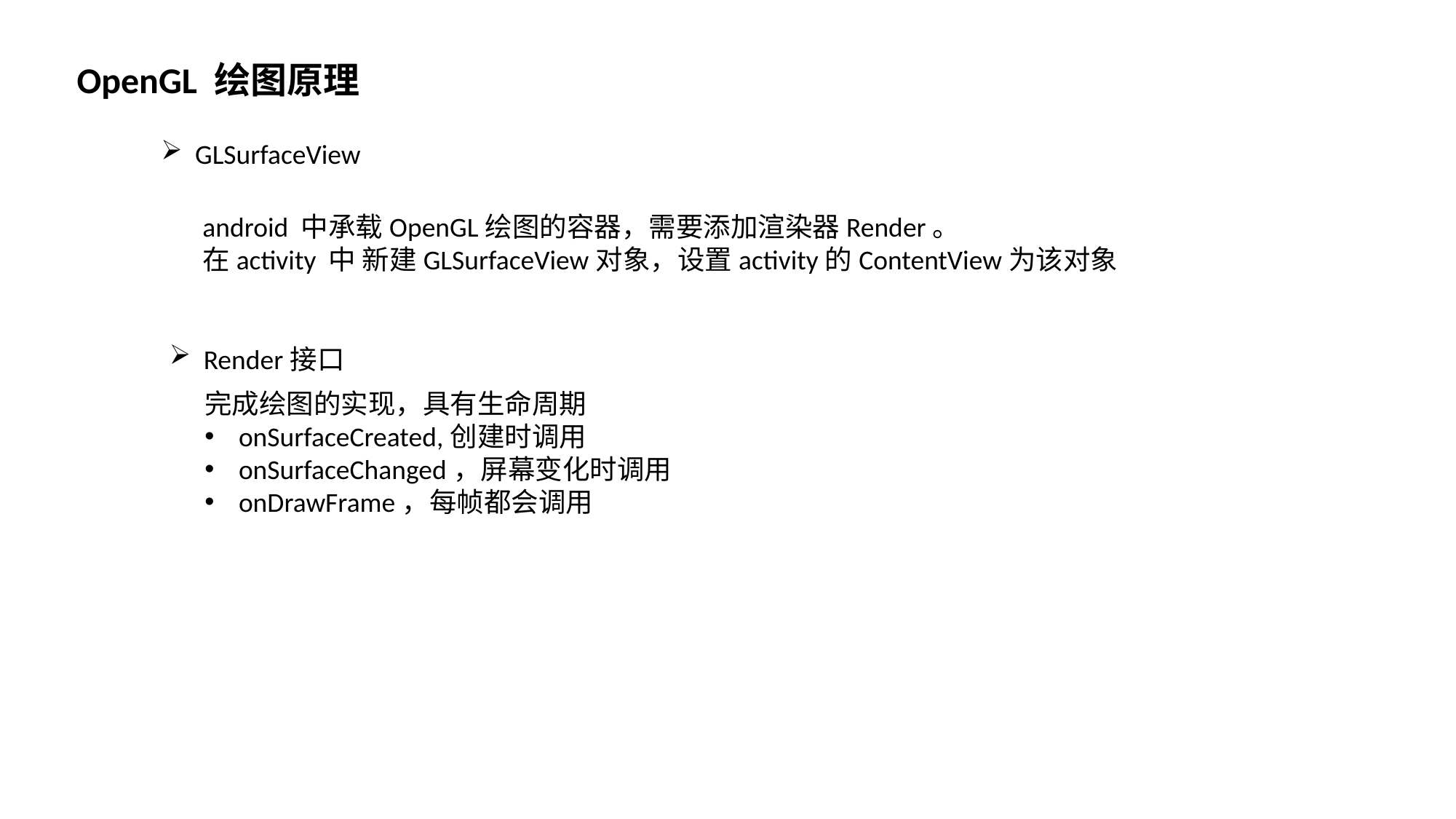

OpenGL 绘图原理
GLSurfaceView

android 中承载OpenGL绘图的容器，需要添加渲染器Render。
在activity 中 新建GLSurfaceView对象，设置activity的ContentView为该对象
Render接口
完成绘图的实现，具有生命周期
onSurfaceCreated,创建时调用
onSurfaceChanged，屏幕变化时调用
onDrawFrame，每帧都会调用